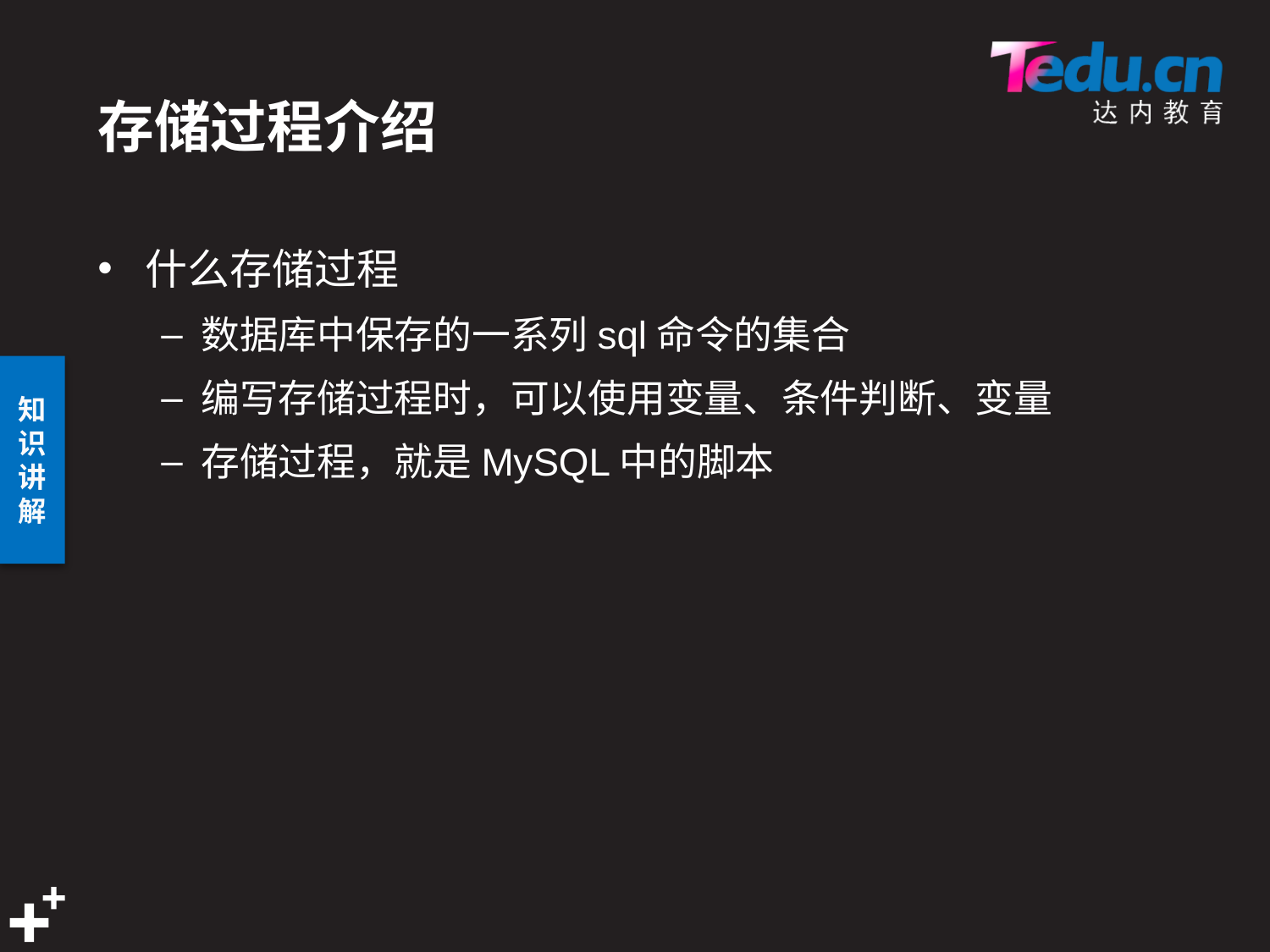

# 存储过程介绍
什么存储过程
数据库中保存的一系列sql命令的集合
编写存储过程时，可以使用变量、条件判断、变量
存储过程，就是MySQL中的脚本